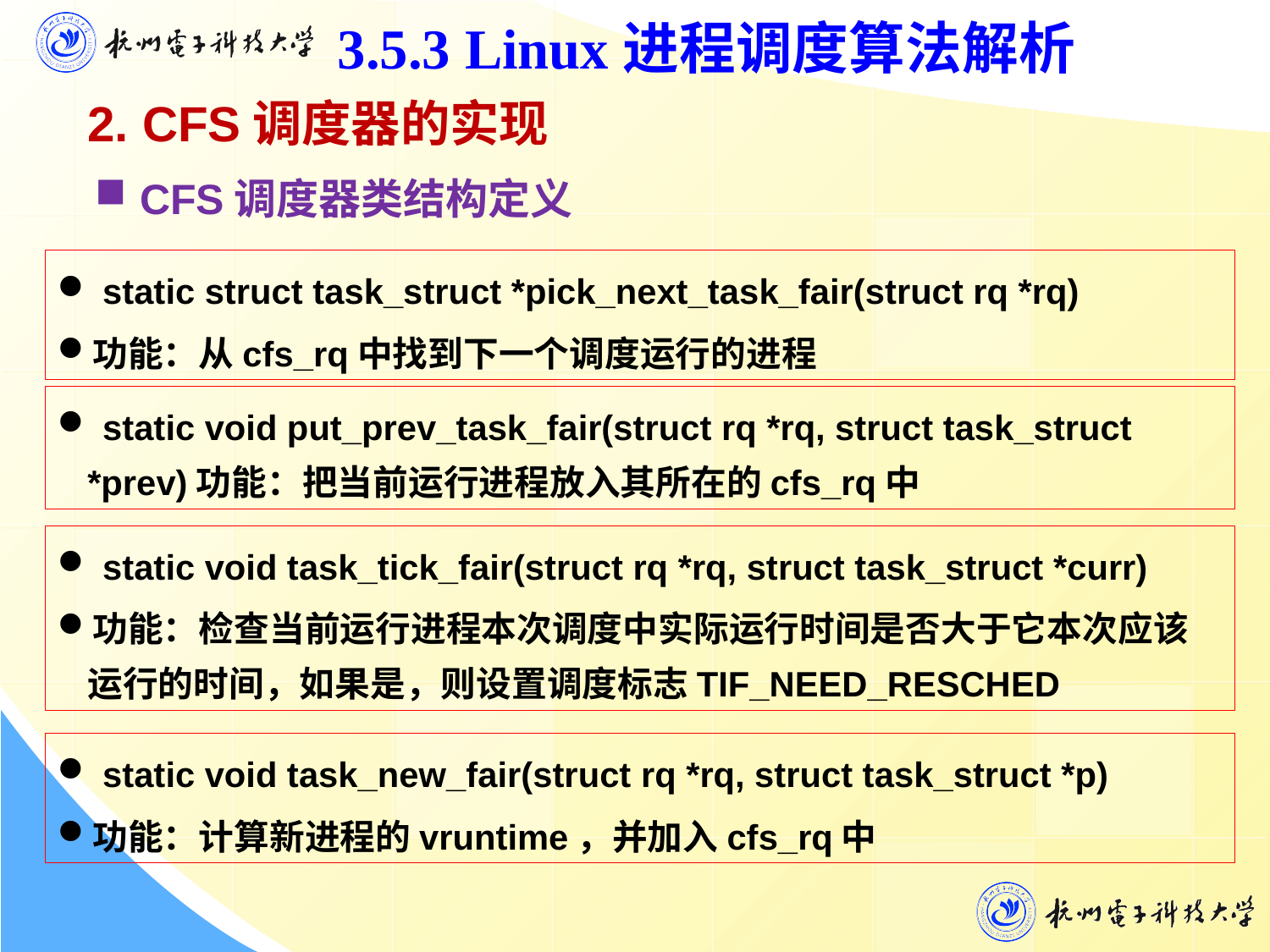

3.5.3 Linux进程调度算法解析
2. CFS调度器的实现
 CFS调度器类结构定义
 static struct task_struct *pick_next_task_fair(struct rq *rq)
功能：从cfs_rq中找到下一个调度运行的进程
 static void put_prev_task_fair(struct rq *rq, struct task_struct *prev)功能：把当前运行进程放入其所在的cfs_rq中
 static void task_tick_fair(struct rq *rq, struct task_struct *curr)
功能：检查当前运行进程本次调度中实际运行时间是否大于它本次应该运行的时间，如果是，则设置调度标志TIF_NEED_RESCHED
 static void task_new_fair(struct rq *rq, struct task_struct *p)
功能：计算新进程的vruntime，并加入cfs_rq中